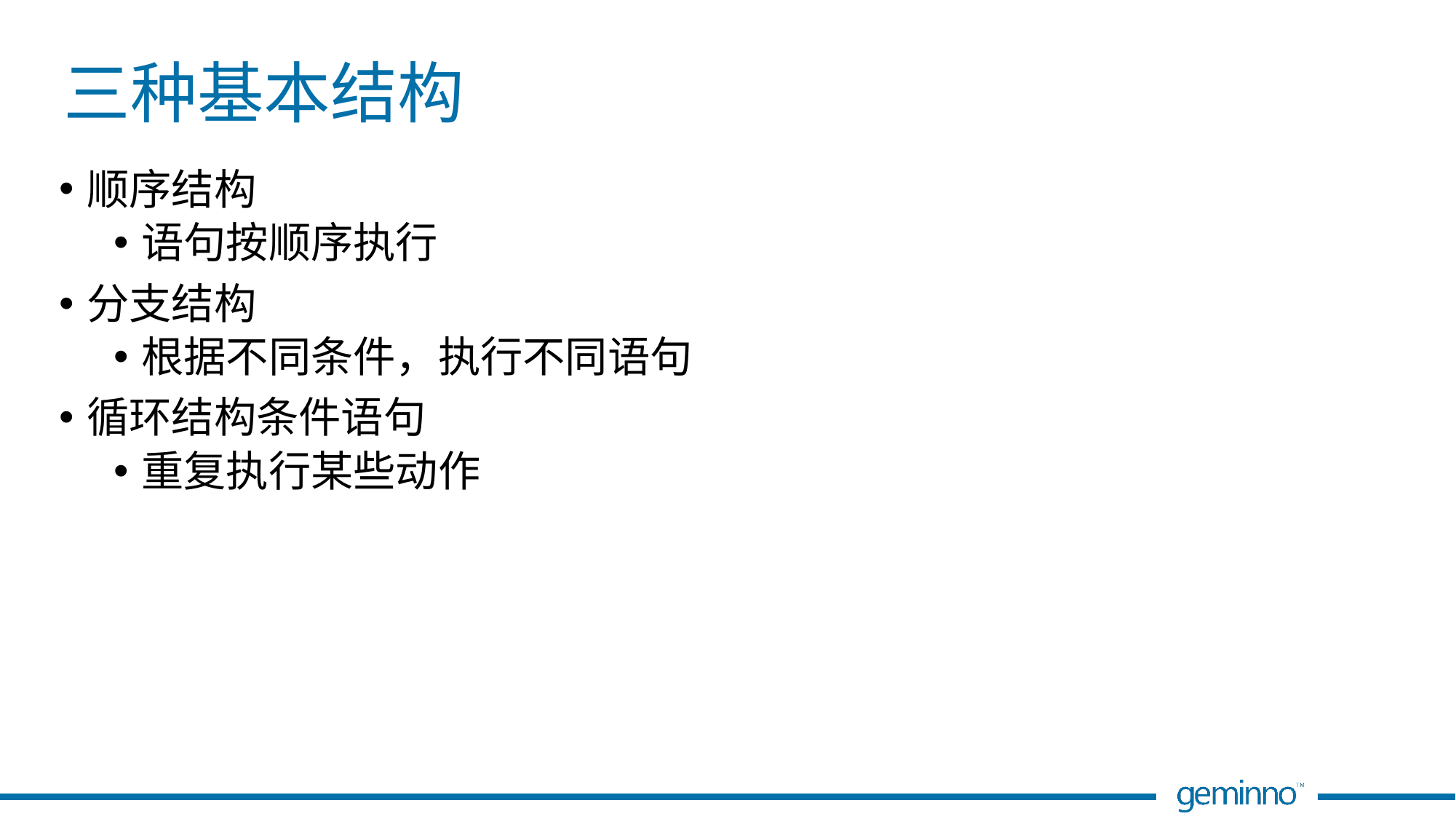

# 三种基本结构
顺序结构
语句按顺序执行
分支结构
根据不同条件，执行不同语句
循环结构条件语句
重复执行某些动作